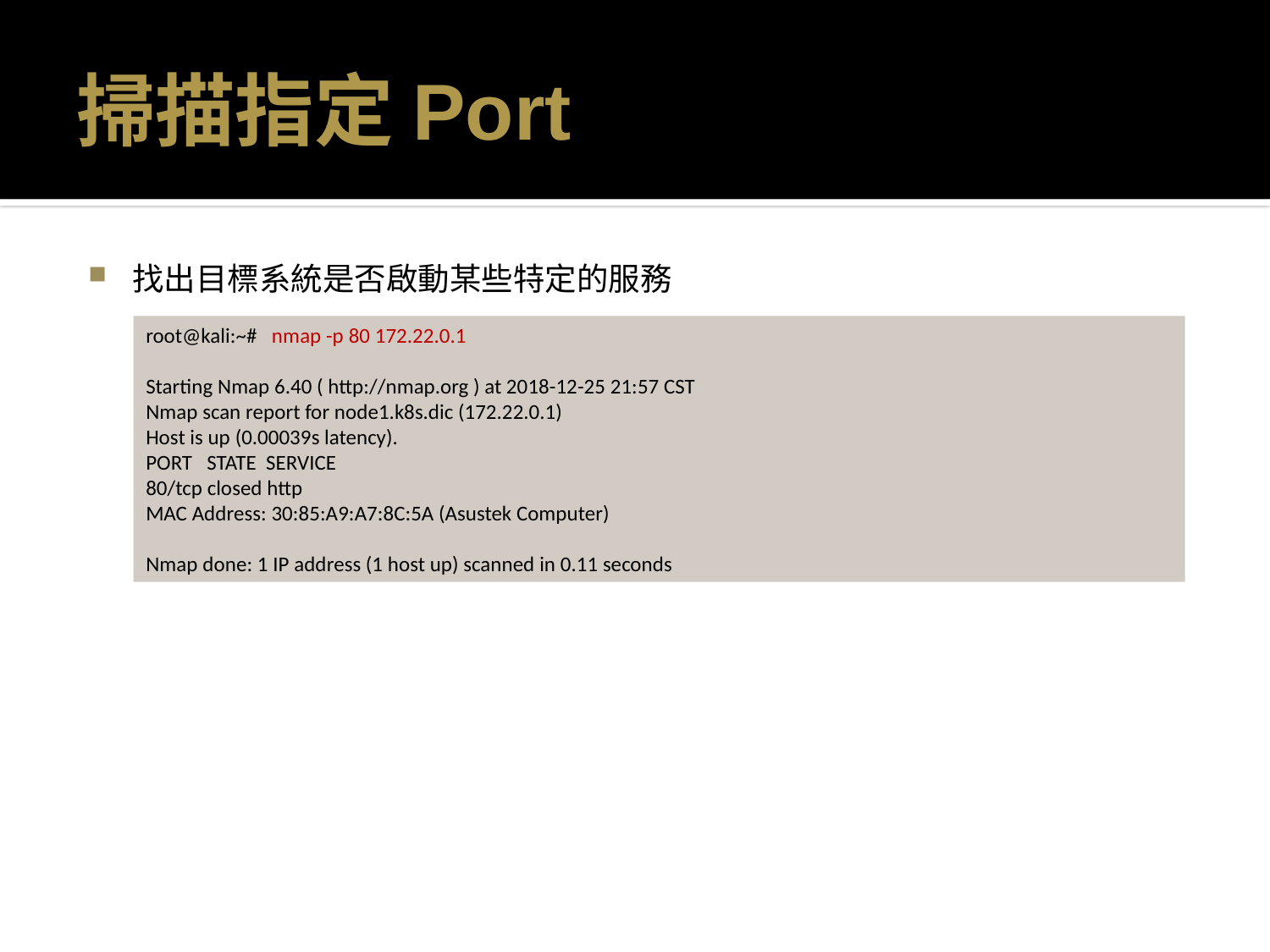

# 掃描指定Port
找出目標系統是否啟動某些特定的服務
root@kali:~#   nmap -p 80 172.22.0.1

Starting Nmap 6.40 ( http://nmap.org ) at 2018-12-25 21:57 CST
Nmap scan report for node1.k8s.dic (172.22.0.1)
Host is up (0.00039s latency).
PORT   STATE  SERVICE
80/tcp closed http
MAC Address: 30:85:A9:A7:8C:5A (Asustek Computer)

Nmap done: 1 IP address (1 host up) scanned in 0.11 seconds